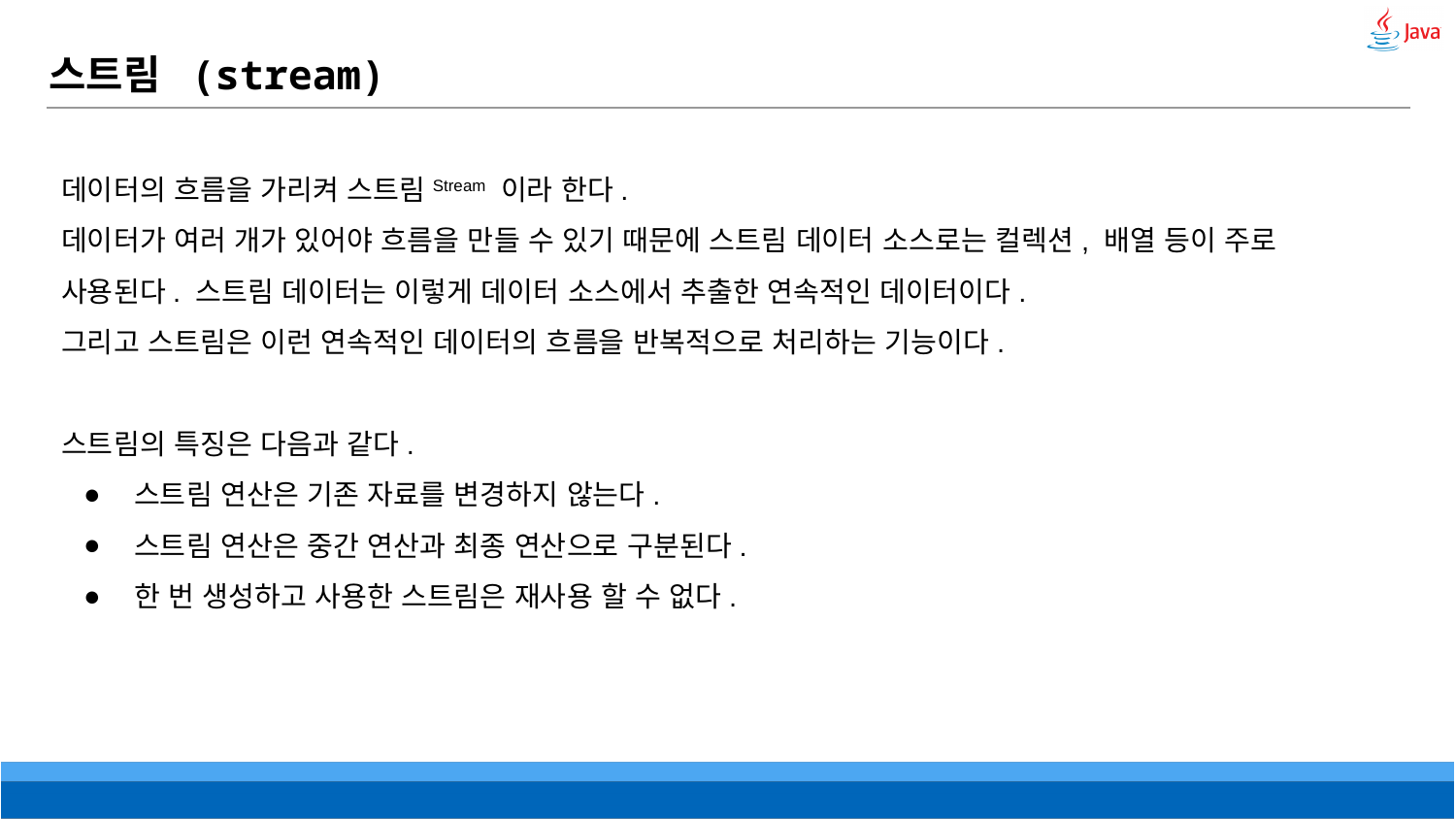

# 스트림 (stream)
데이터의 흐름을 가리켜 스트림Stream 이라 한다.
데이터가 여러 개가 있어야 흐름을 만들 수 있기 때문에 스트림 데이터 소스로는 컬렉션, 배열 등이 주로 사용된다. 스트림 데이터는 이렇게 데이터 소스에서 추출한 연속적인 데이터이다.
그리고 스트림은 이런 연속적인 데이터의 흐름을 반복적으로 처리하는 기능이다.

스트림의 특징은 다음과 같다.
스트림 연산은 기존 자료를 변경하지 않는다.
스트림 연산은 중간 연산과 최종 연산으로 구분된다.
한 번 생성하고 사용한 스트림은 재사용 할 수 없다.